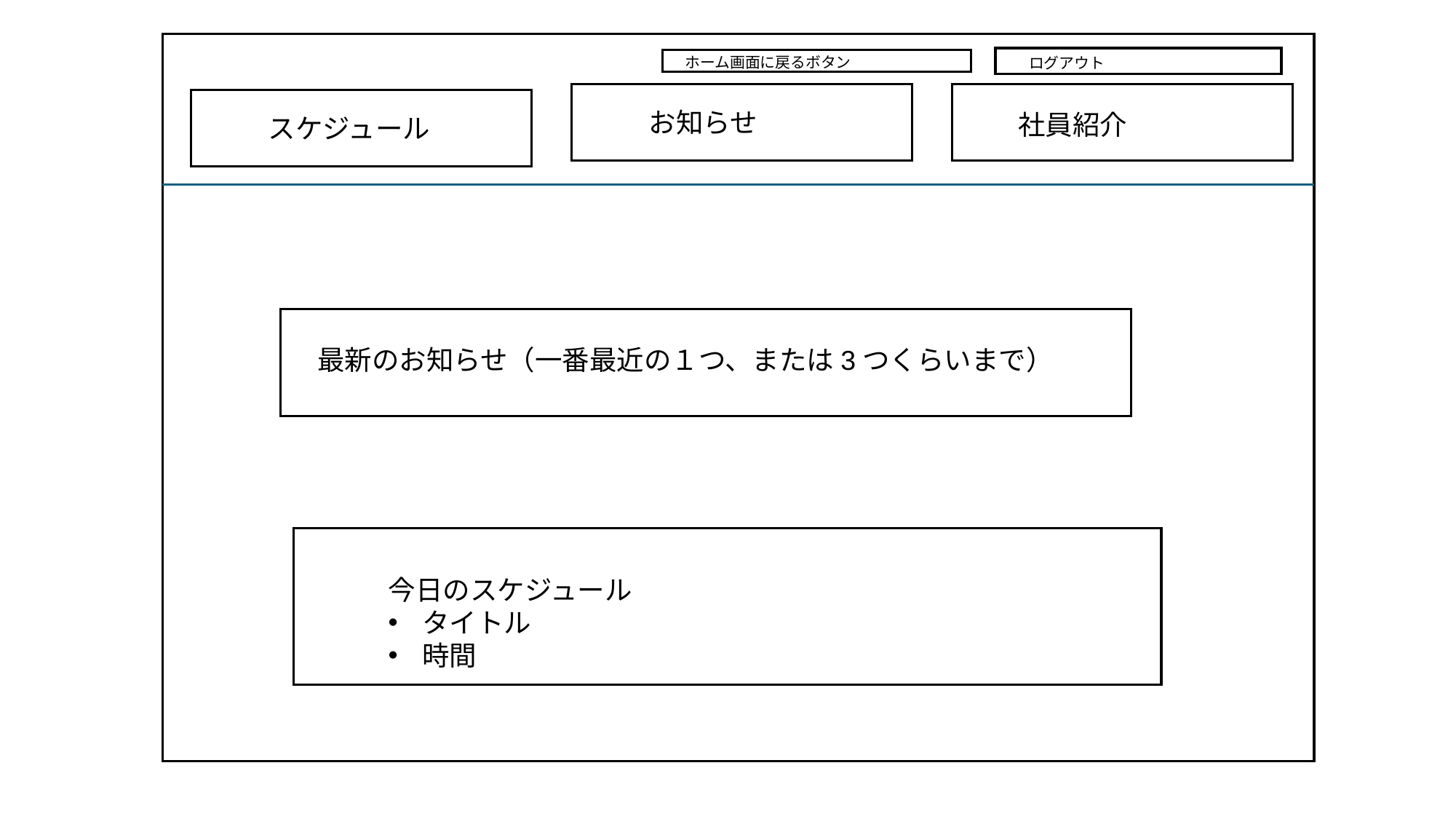

ホーム画面に戻るボタン

ログアウト

お知らせ
社員紹介
スケジュール

最新のお知らせ（一番最近の１つ、または3つくらいまで）

今日のスケジュール
タイトル
時間